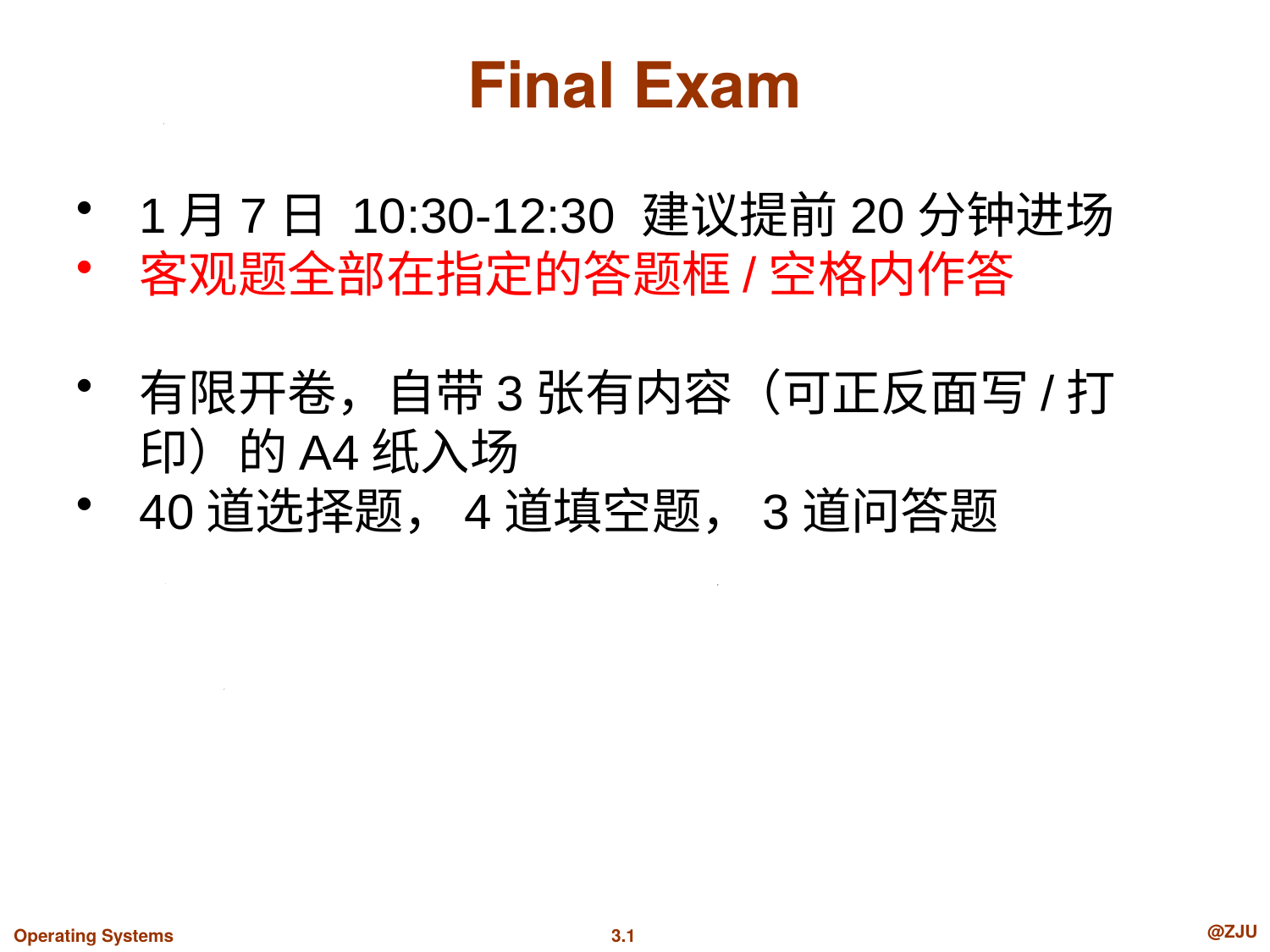

# Final Exam
1月7日 10:30-12:30 建议提前20分钟进场
客观题全部在指定的答题框/空格内作答

有限开卷，自带3张有内容（可正反面写/打印）的A4纸入场
40道选择题，4道填空题，3道问答题